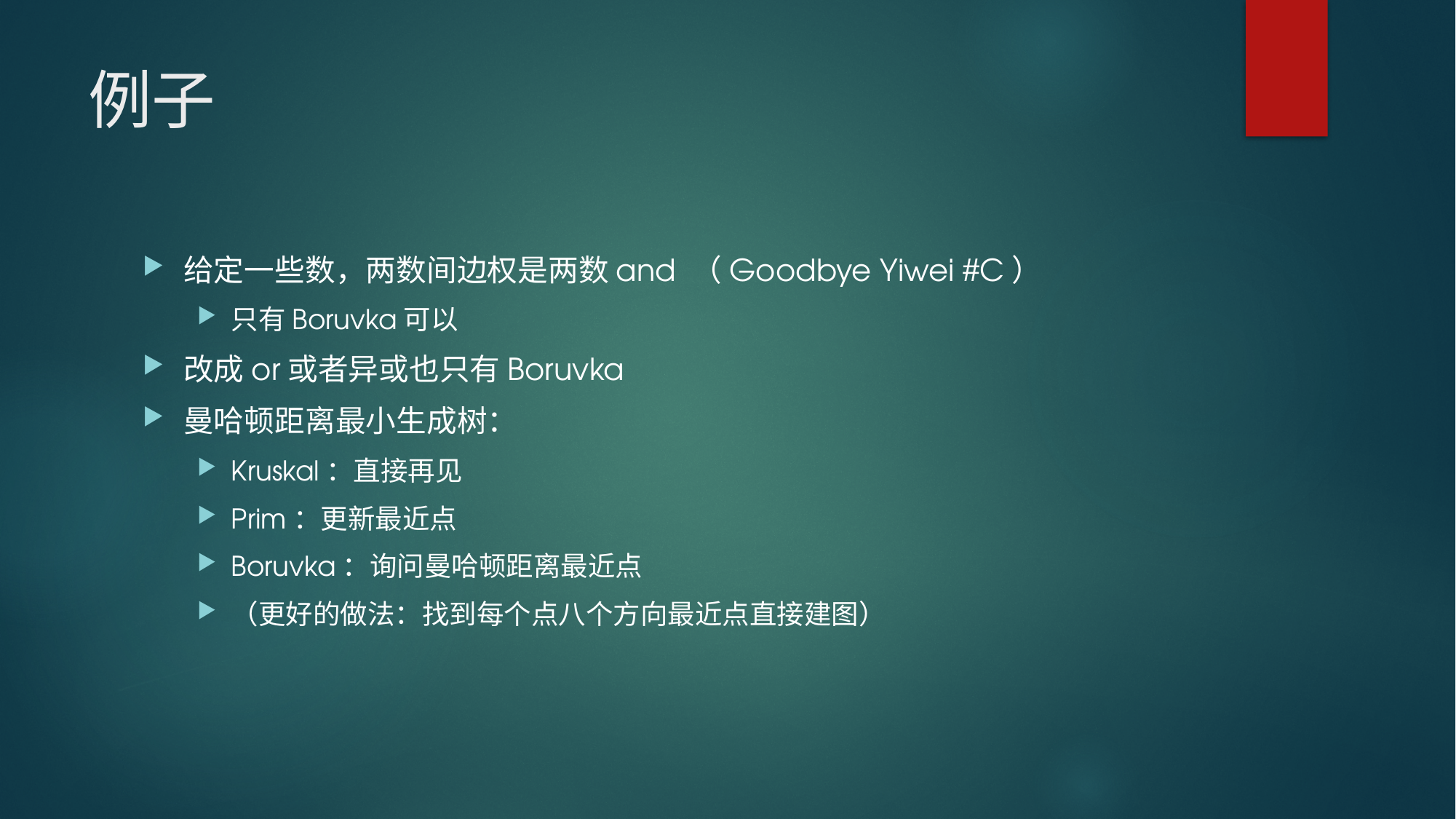

# 例子
给定一些数，两数间边权是两数and （Goodbye Yiwei #C）
只有Boruvka可以
改成or或者异或也只有Boruvka
曼哈顿距离最小生成树：
Kruskal：直接再见
Prim：更新最近点
Boruvka：询问曼哈顿距离最近点
（更好的做法：找到每个点八个方向最近点直接建图）